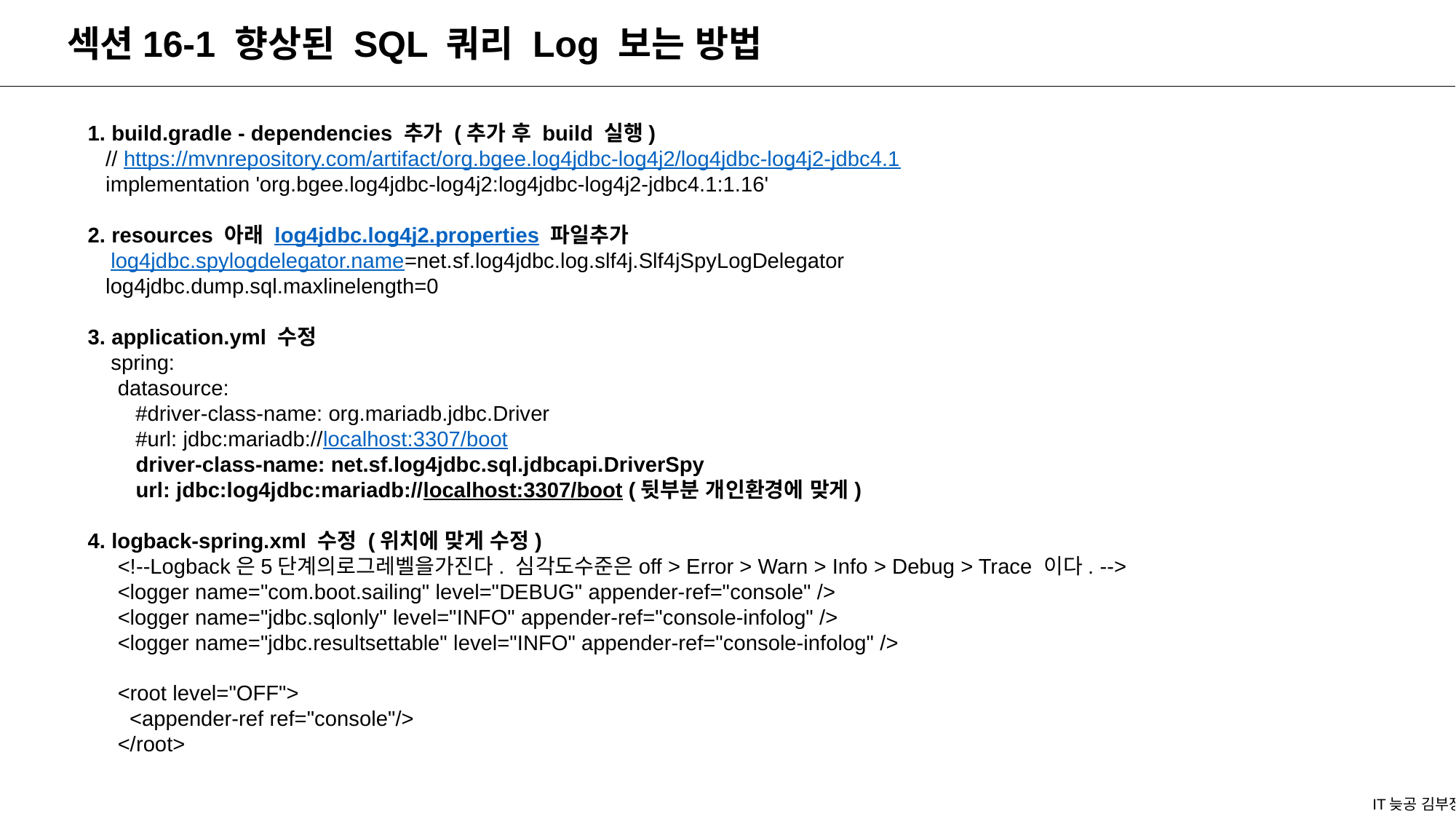

섹션16-1 향상된 SQL 쿼리 Log 보는 방법
1. build.gradle - dependencies 추가 (추가 후 build 실행)
   // https://mvnrepository.com/artifact/org.bgee.log4jdbc-log4j2/log4jdbc-log4j2-jdbc4.1
   implementation 'org.bgee.log4jdbc-log4j2:log4jdbc-log4j2-jdbc4.1:1.16'
2. resources 아래 log4jdbc.log4j2.properties 파일추가
   log4jdbc.spylogdelegator.name=net.sf.log4jdbc.log.slf4j.Slf4jSpyLogDelegator
   log4jdbc.dump.sql.maxlinelength=0
3. application.yml 수정
   spring:
     datasource:
        #driver-class-name: org.mariadb.jdbc.Driver
        #url: jdbc:mariadb://localhost:3307/boot
        driver-class-name: net.sf.log4jdbc.sql.jdbcapi.DriverSpy
        url: jdbc:log4jdbc:mariadb://localhost:3307/boot (뒷부분 개인환경에 맞게)
4. logback-spring.xml 수정 (위치에 맞게 수정)
     <!--Logback은5단계의로그레벨을가진다. 심각도수준은off > Error > Warn > Info > Debug > Trace 이다. -->
     <logger name="com.boot.sailing" level="DEBUG" appender-ref="console" />
     <logger name="jdbc.sqlonly" level="INFO" appender-ref="console-infolog" />
     <logger name="jdbc.resultsettable" level="INFO" appender-ref="console-infolog" />
     <root level="OFF">
       <appender-ref ref="console"/>
     </root>
IT늦공 김부장